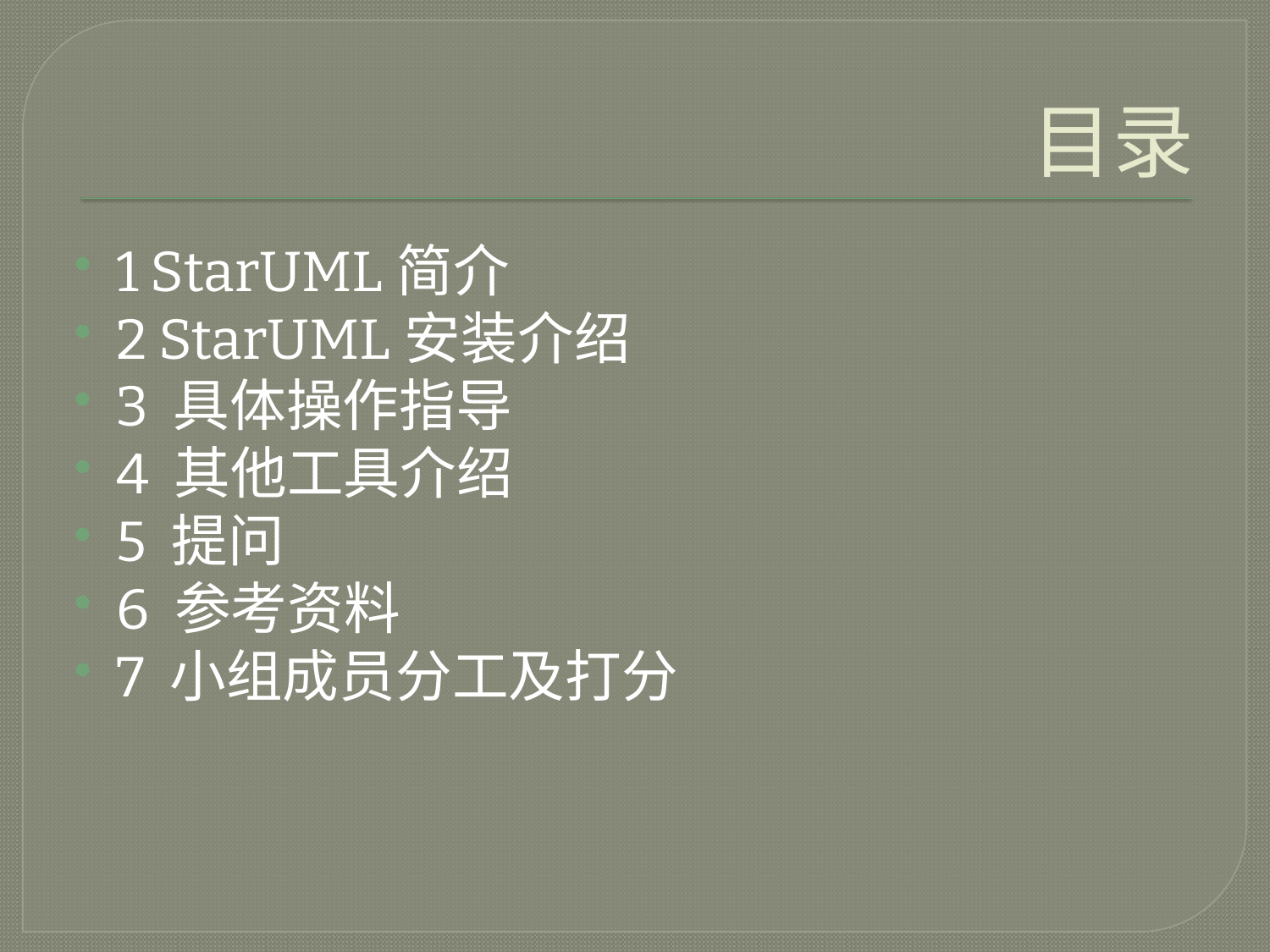

# 目录
1 StarUML简介
2 StarUML安装介绍
3 具体操作指导
4 其他工具介绍
5 提问
6 参考资料
7 小组成员分工及打分